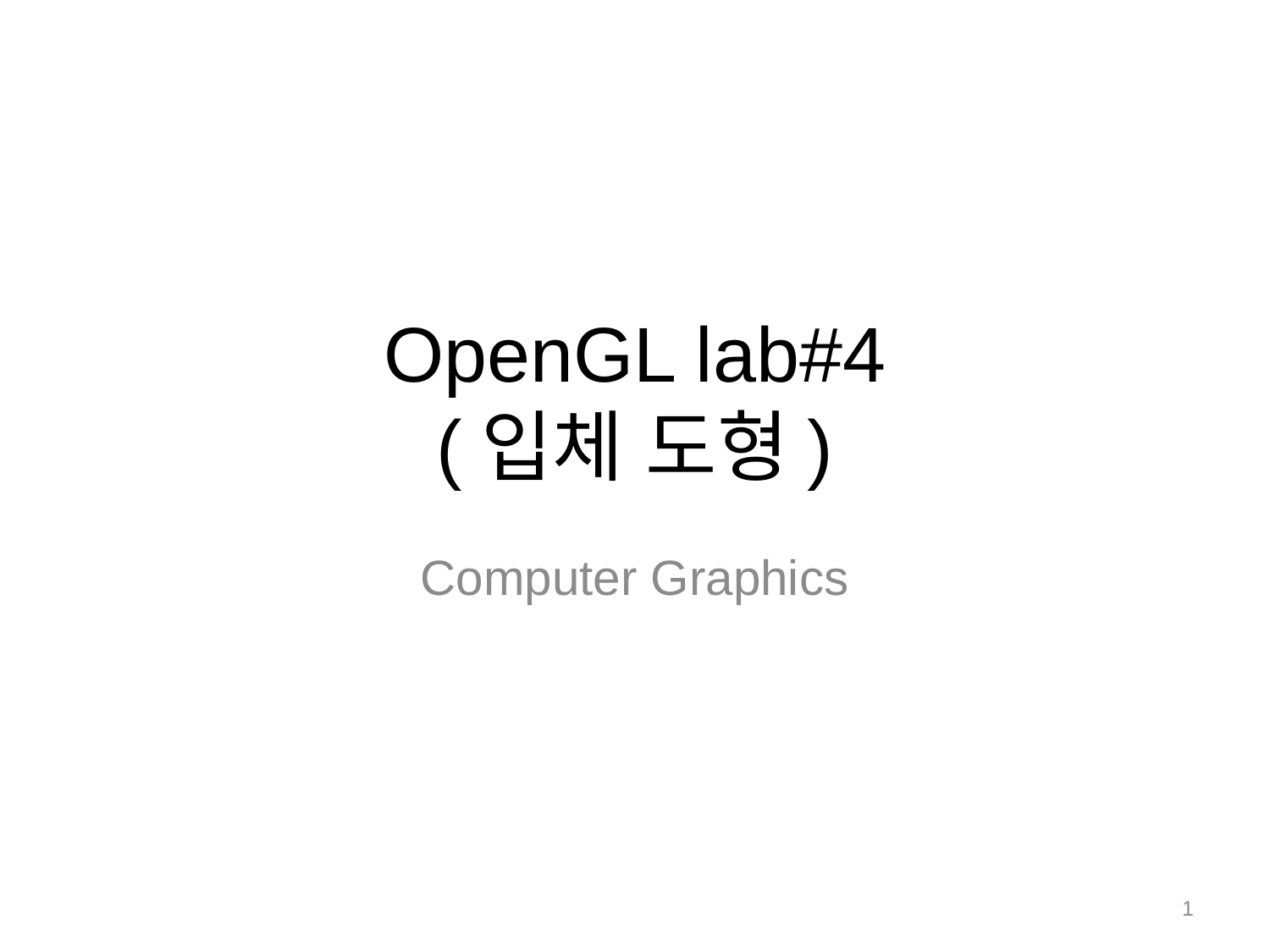

# OpenGL lab#4 (입체 도형)
Computer Graphics
1